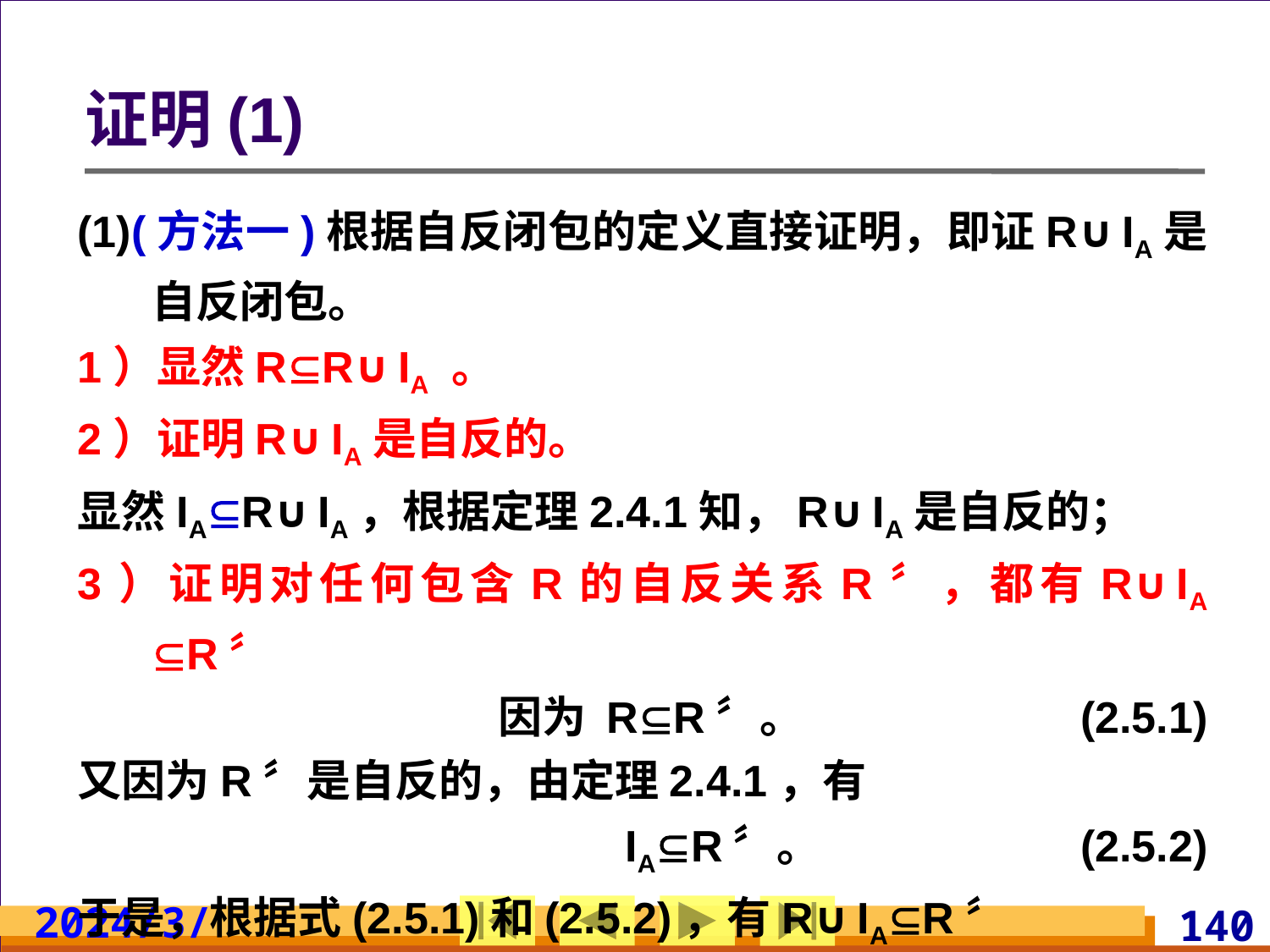

# 证明(1)
(1)(方法一)根据自反闭包的定义直接证明，即证R∪IA是自反闭包。
1）显然R⊆R∪IA 。
2）证明R∪IA是自反的。
显然IA⊆R∪IA，根据定理2.4.1知，R∪IA是自反的；
3）证明对任何包含R的自反关系R〞，都有R∪IA ⊆R〞
因为 R⊆R〞。			(2.5.1)
又因为R〞是自反的，由定理2.4.1，有
IA⊆R〞。			(2.5.2)
于是，根据式(2.5.1)和(2.5.2)，有R∪IA⊆R〞
从而，根据自反闭包的定义知r(R)= R∪IA 。
2024/3/10